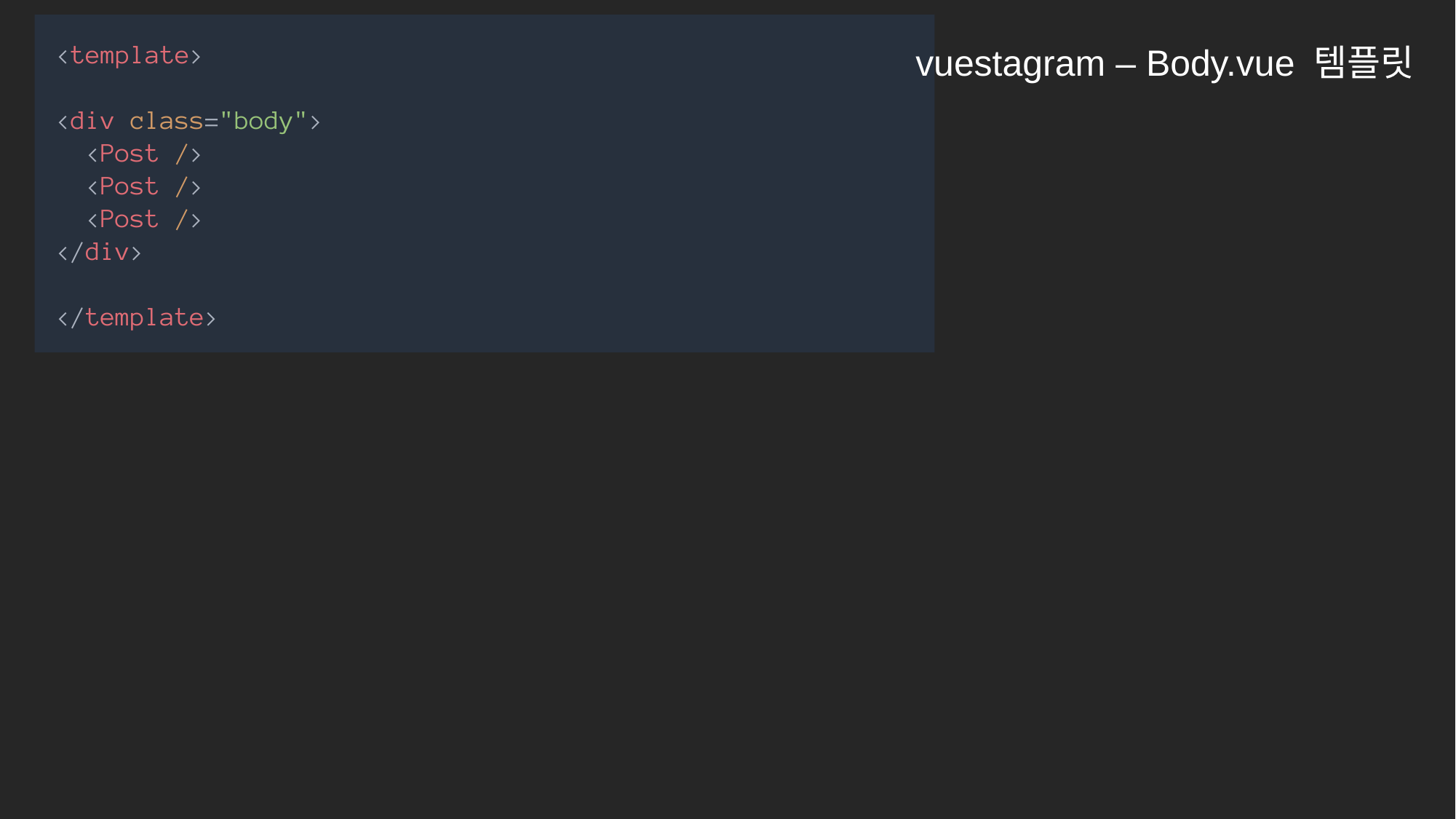

<template>
<div class="body">
  <Post />
  <Post />
  <Post />
</div>
</template>
vuestagram – Body.vue 템플릿